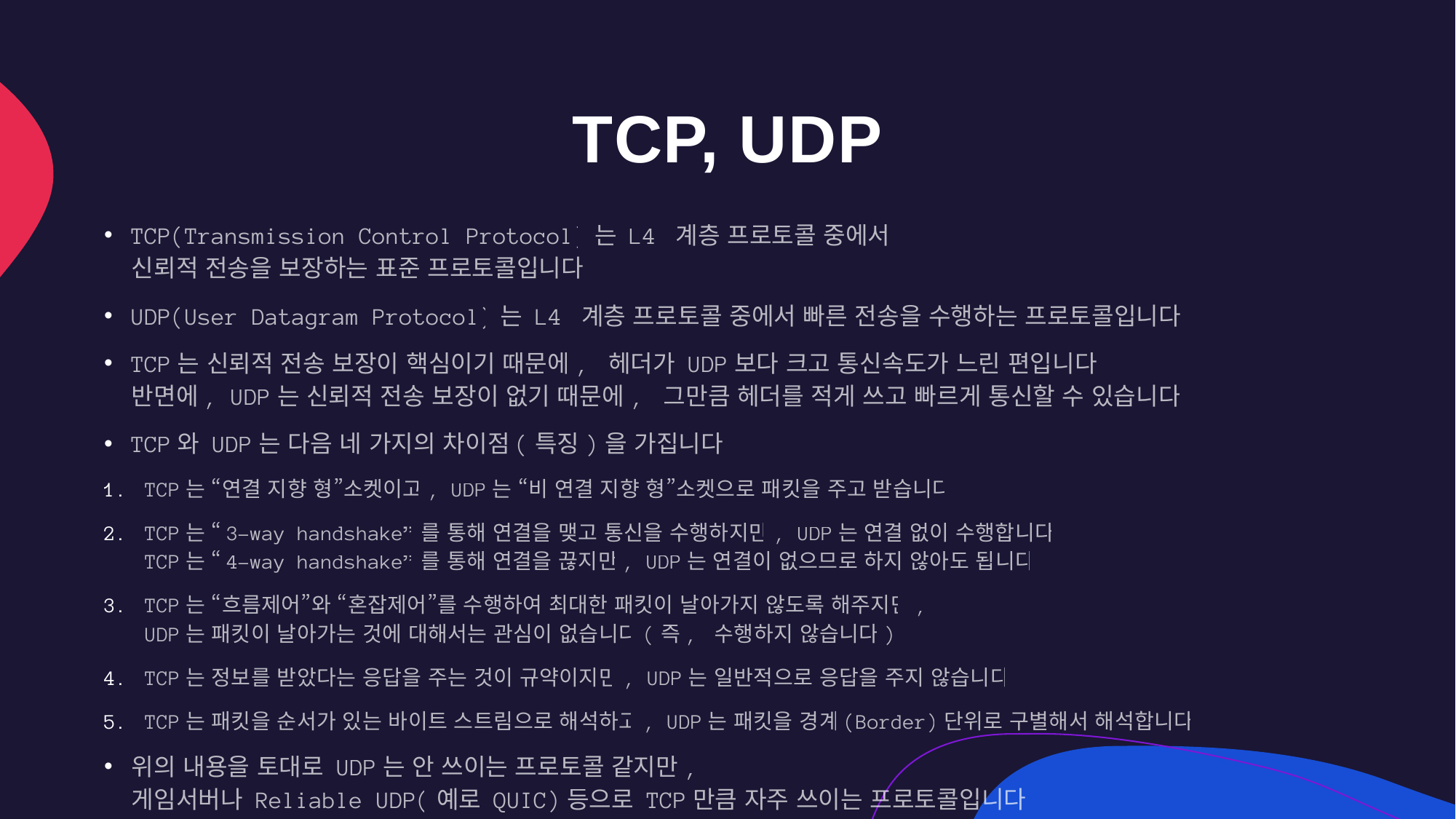

# TCP, UDP
TCP(Transmission Control Protocol)는 L4 계층 프로토콜 중에서
신뢰적 전송을 보장하는 표준 프로토콜입니다
UDP(User Datagram Protocol)는 L4 계층 프로토콜 중에서 빠른 전송을 수행하는 프로토콜입니다
TCP는 신뢰적 전송 보장이 핵심이기 때문에, 헤더가 UDP보다 크고 통신속도가 느린 편입니다
반면에, UDP는 신뢰적 전송 보장이 없기 때문에, 그만큼 헤더를 적게 쓰고 빠르게 통신할 수 있습니다
TCP와 UDP는 다음 네 가지의 차이점(특징)을 가집니다
TCP는 “연결 지향 형”소켓이고, UDP는 “비 연결 지향 형”소켓으로 패킷을 주고 받습니다
TCP는 “3-way handshake”를 통해 연결을 맺고 통신을 수행하지만, UDP는 연결 없이 수행합니다
TCP는 “4-way handshake”를 통해 연결을 끊지만, UDP는 연결이 없으므로 하지 않아도 됩니다
TCP는 “흐름제어”와 “혼잡제어”를 수행하여 최대한 패킷이 날아가지 않도록 해주지만,
UDP는 패킷이 날아가는 것에 대해서는 관심이 없습니다(즉, 수행하지 않습니다)
TCP는 정보를 받았다는 응답을 주는 것이 규약이지만, UDP는 일반적으로 응답을 주지 않습니다
TCP는 패킷을 순서가 있는 바이트 스트림으로 해석하고, UDP는 패킷을 경계(Border)단위로 구별해서 해석합니다
위의 내용을 토대로 UDP는 안 쓰이는 프로토콜 같지만,
게임서버나 Reliable UDP(예로 QUIC)등으로 TCP만큼 자주 쓰이는 프로토콜입니다